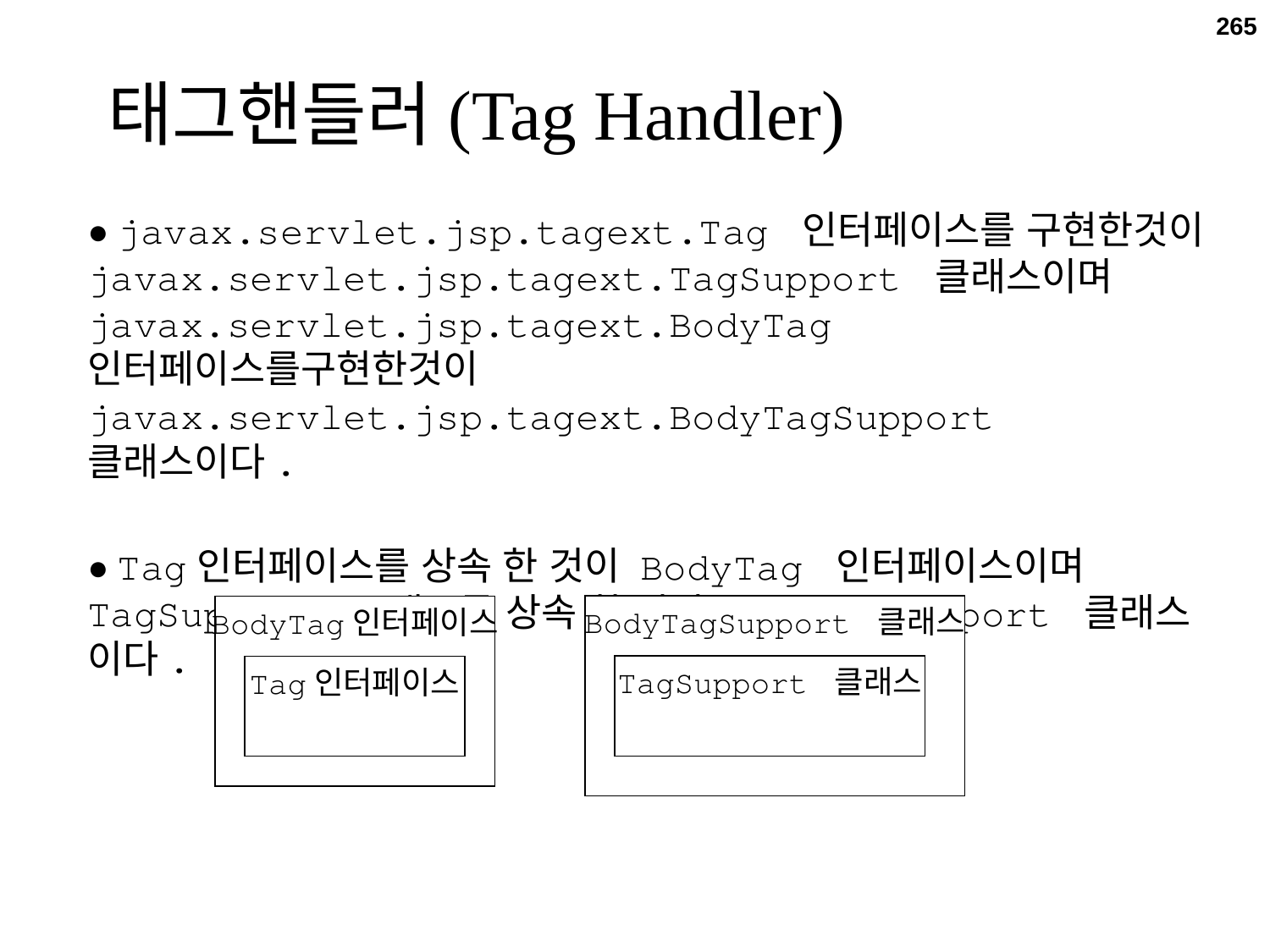

265
태그핸들러(Tag Handler)
● javax.servlet.jsp.tagext.Tag 인터페이스를 구현한것이 javax.servlet.jsp.tagext.TagSupport 클래스이며 javax.servlet.jsp.tagext.BodyTag 인터페이스를구현한것이 javax.servlet.jsp.tagext.BodyTagSupport  클래스이다.

● Tag인터페이스를 상속 한 것이 BodyTag 인터페이스이며 TagSupport 클래스를 상속 한 것이 BodyTagSupport 클래스 이다.
BodyTagSupport 클래스
BodyTag인터페이스
TagSupport 클래스
Tag인터페이스